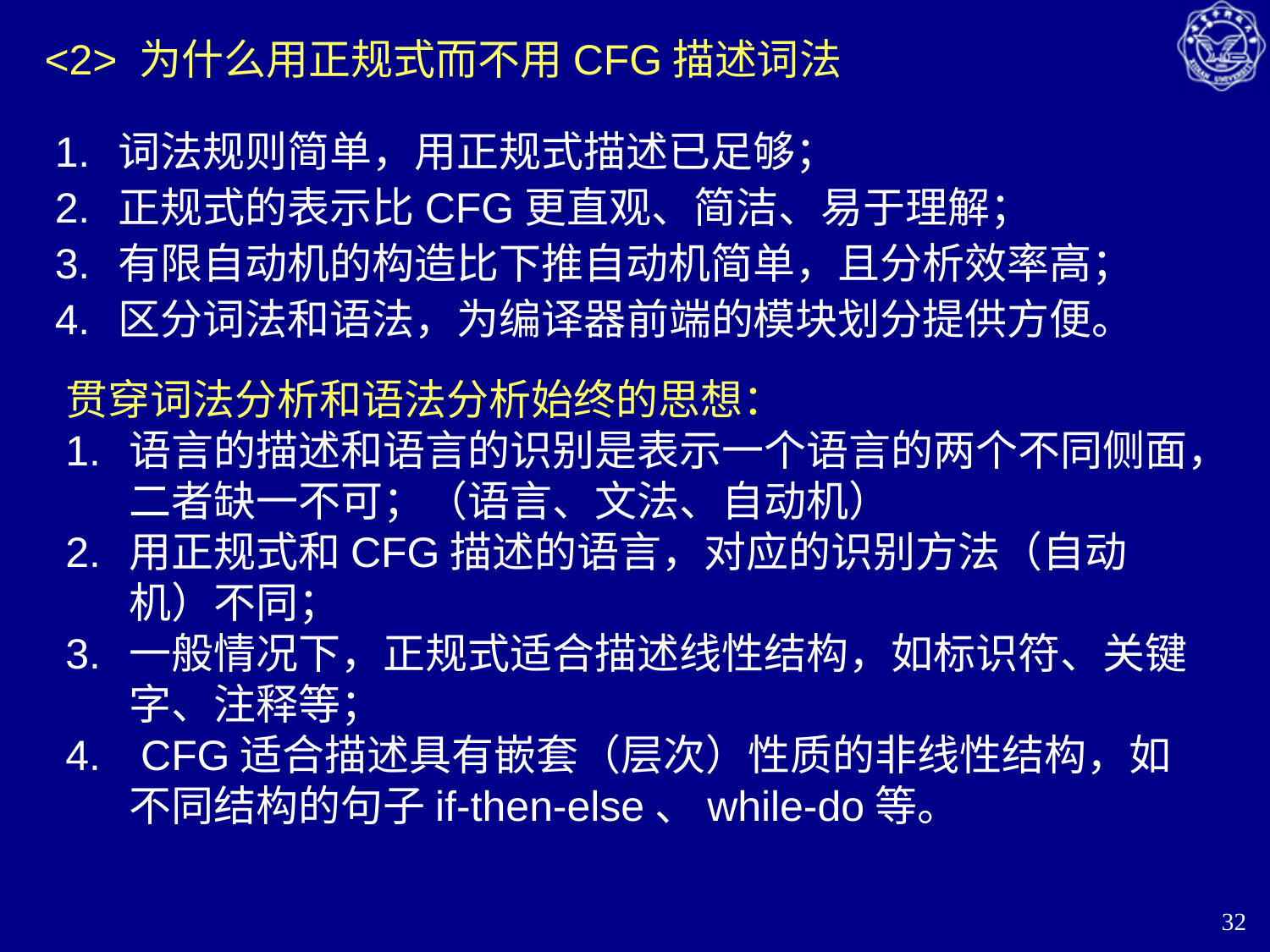

# <2> 为什么用正规式而不用CFG描述词法
词法规则简单，用正规式描述已足够；
正规式的表示比CFG更直观、简洁、易于理解；
有限自动机的构造比下推自动机简单，且分析效率高；
区分词法和语法，为编译器前端的模块划分提供方便。
贯穿词法分析和语法分析始终的思想：
语言的描述和语言的识别是表示一个语言的两个不同侧面，二者缺一不可；（语言、文法、自动机）
用正规式和CFG描述的语言，对应的识别方法（自动机）不同；
一般情况下，正规式适合描述线性结构，如标识符、关键字、注释等；
 CFG适合描述具有嵌套（层次）性质的非线性结构，如不同结构的句子if-then-else、while-do等。
32